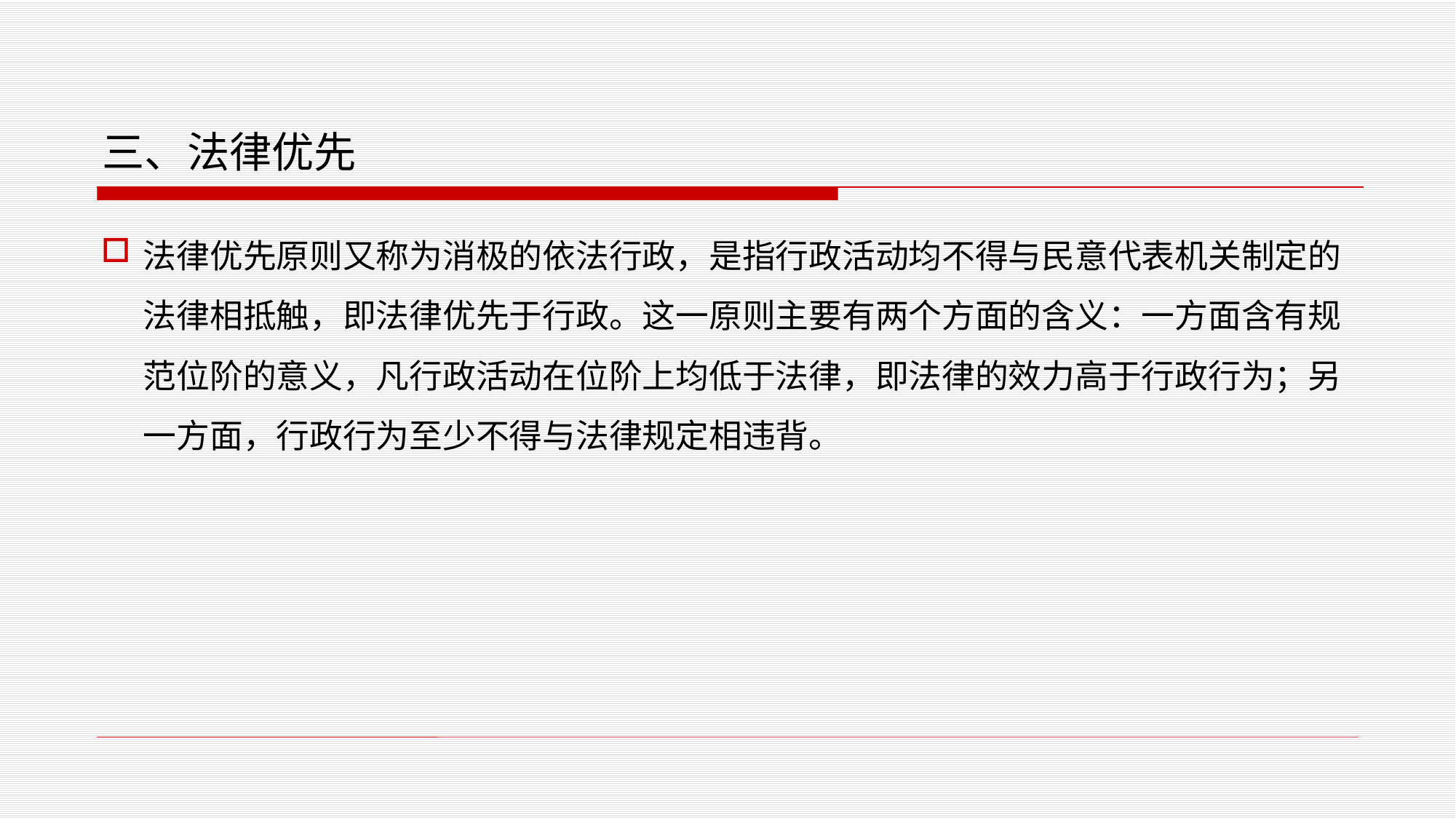

# 三、法律优先
法律优先原则又称为消极的依法行政，是指行政活动均不得与民意代表机关制定的法律相抵触，即法律优先于行政。这一原则主要有两个方面的含义：一方面含有规范位阶的意义，凡行政活动在位阶上均低于法律，即法律的效力高于行政行为；另一方面，行政行为至少不得与法律规定相违背。